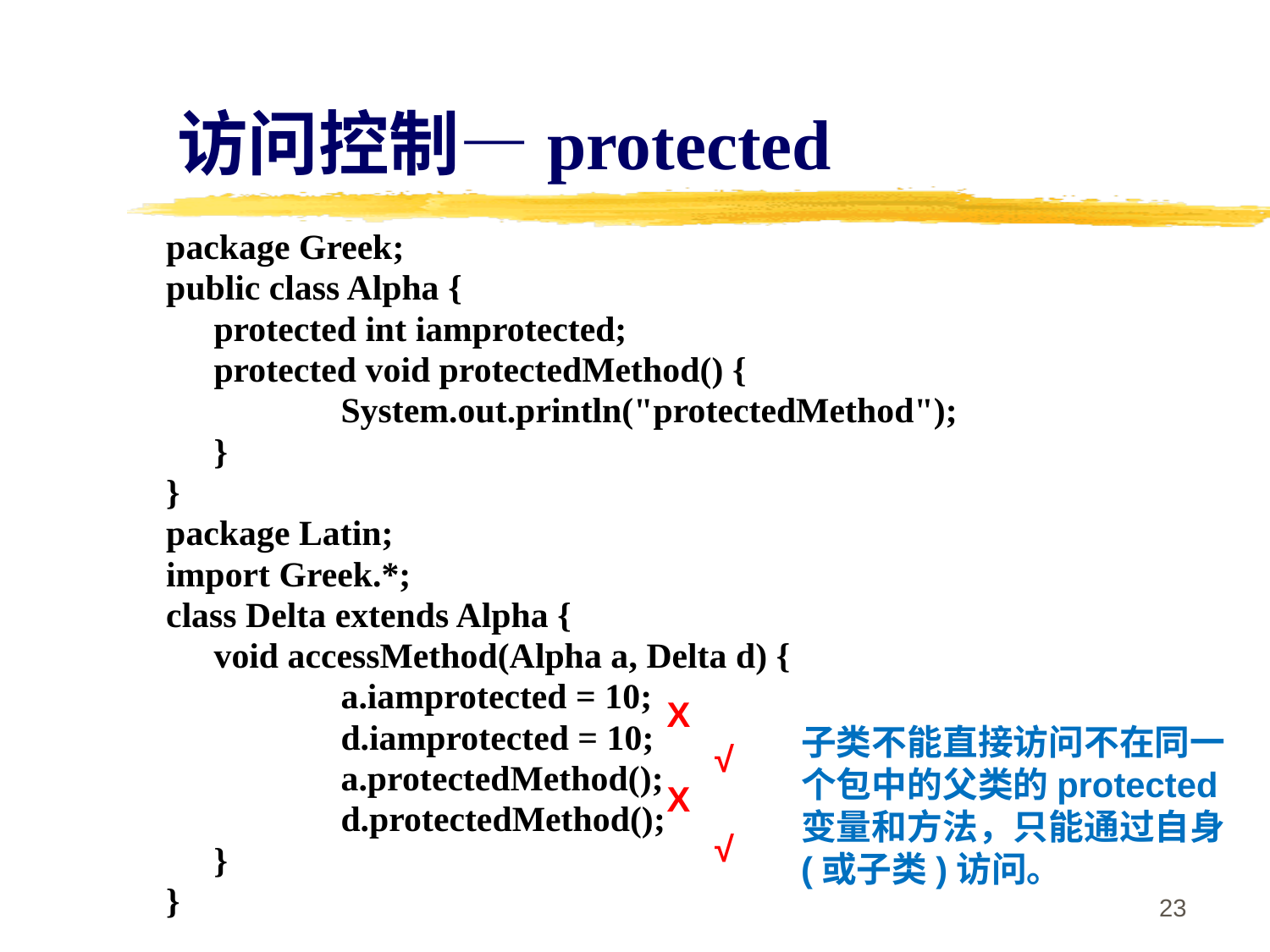

# 访问控制—protected
package Greek;
public class Alpha {
	protected int iamprotected;
	protected void protectedMethod() {
		System.out.println("protectedMethod");
	}
}
package Latin;
import Greek.*;
class Delta extends Alpha {
	void accessMethod(Alpha a, Delta d) {
		a.iamprotected = 10;
		d.iamprotected = 10;
		a.protectedMethod();
		d.protectedMethod();
	}
}
X
子类不能直接访问不在同一个包中的父类的protected变量和方法，只能通过自身(或子类)访问。
√
X
√
23